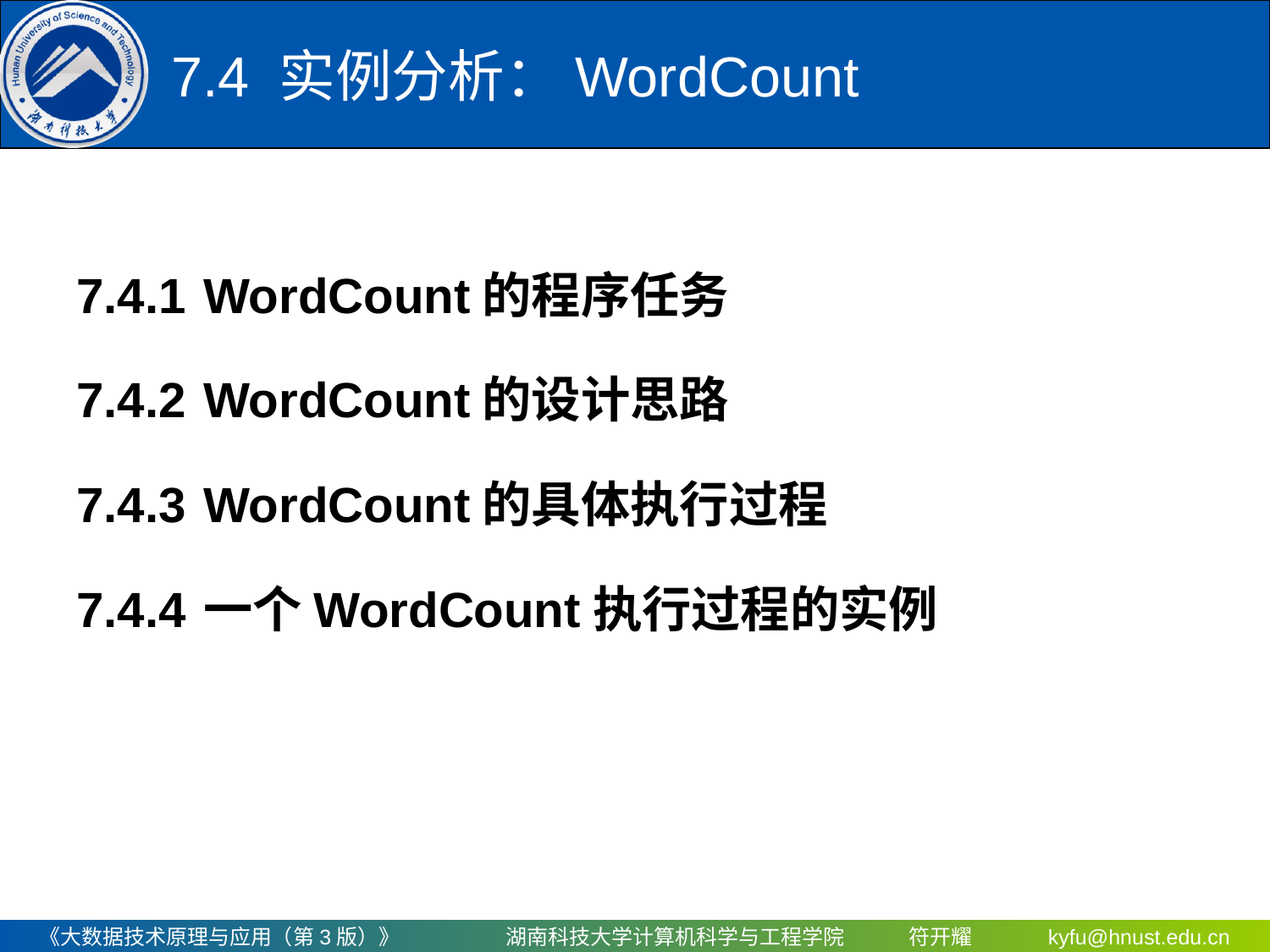

# 7.4 实例分析：WordCount
7.4.1	WordCount的程序任务
7.4.2	WordCount的设计思路
7.4.3	WordCount的具体执行过程
7.4.4	一个WordCount执行过程的实例